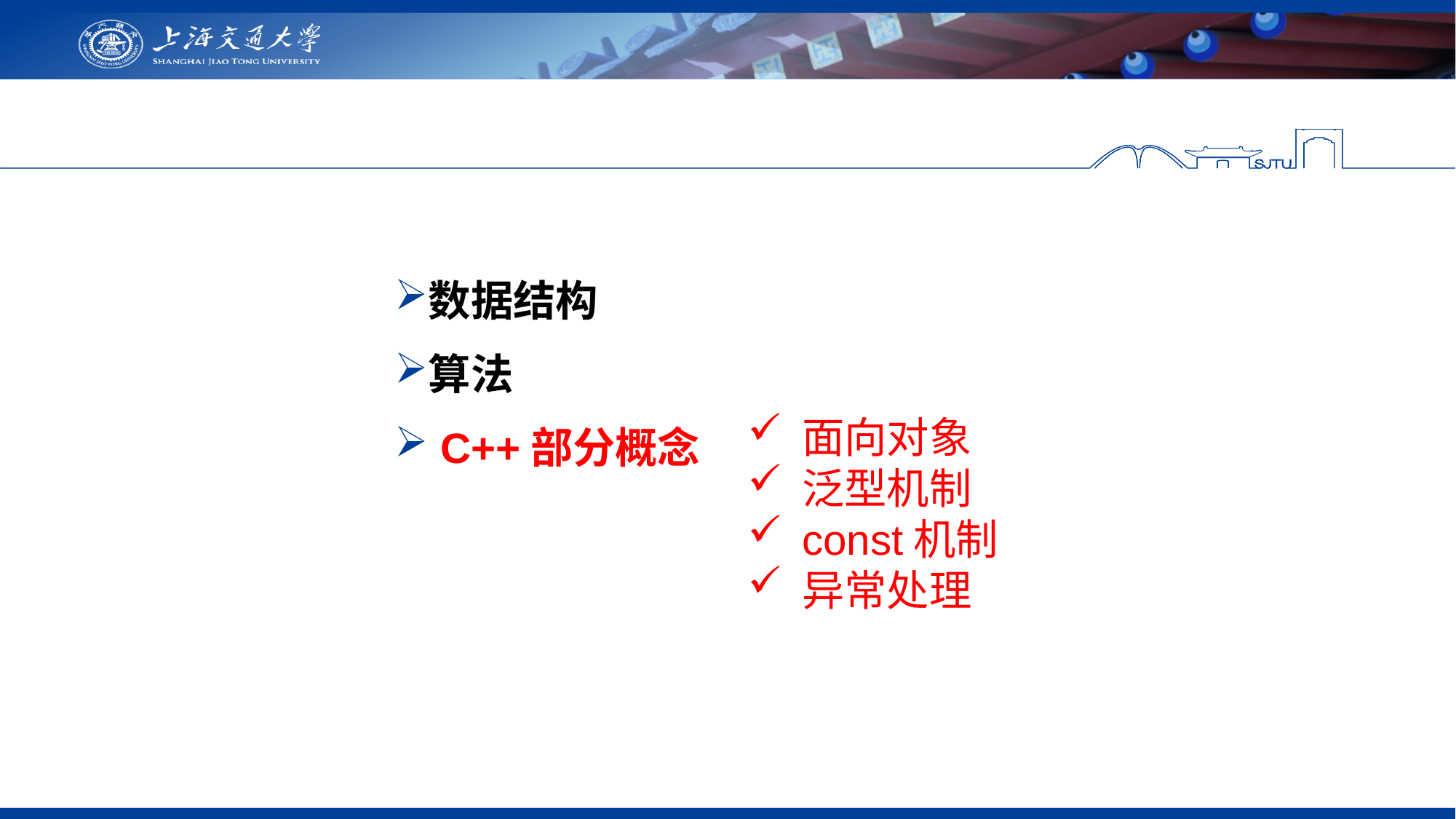

数据结构
算法
 C++部分概念

面向对象
泛型机制
const机制
异常处理